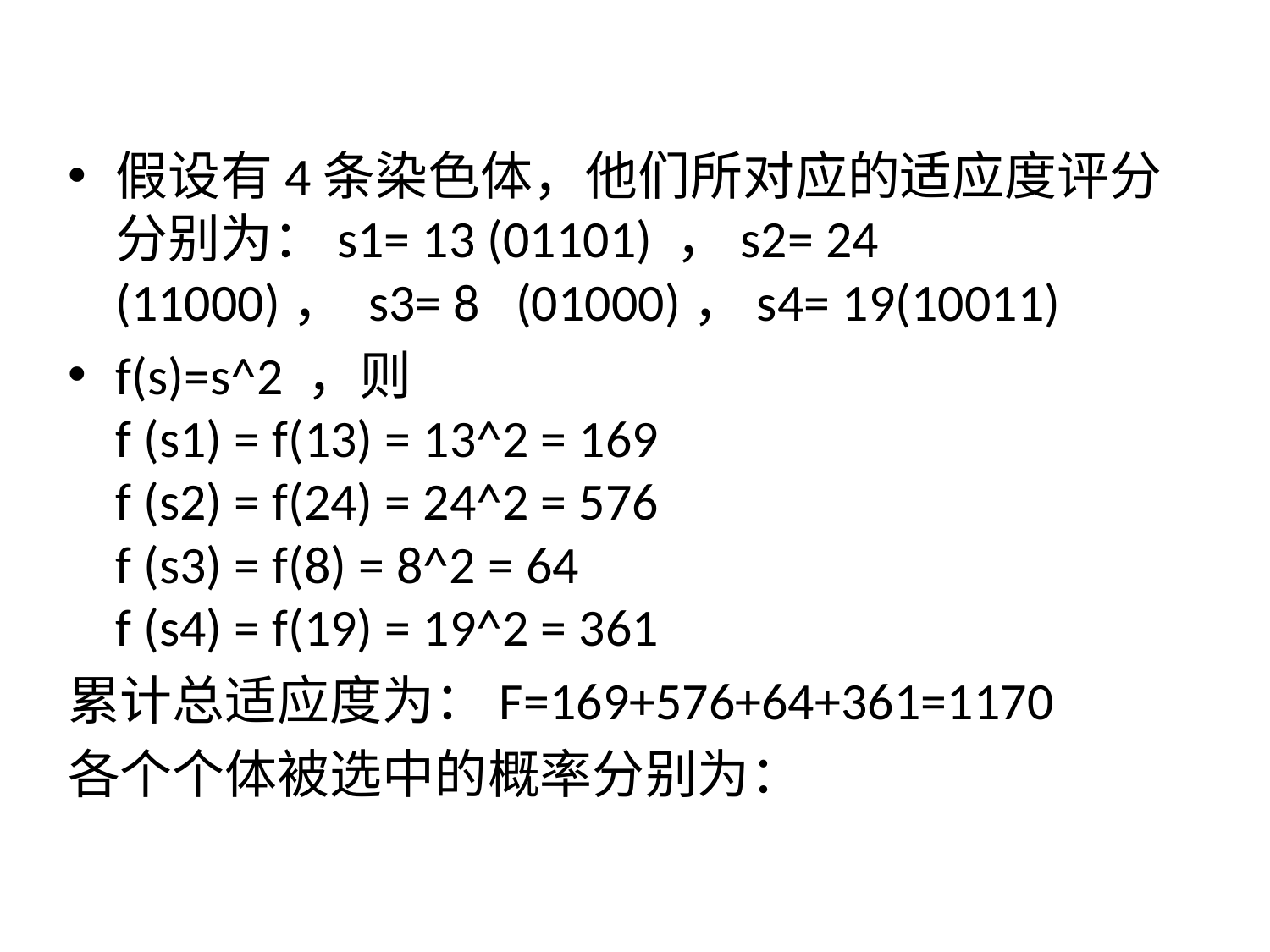

假设有4条染色体，他们所对应的适应度评分分别为：s1= 13 (01101) ，s2= 24 (11000)， s3= 8   (01000)，s4= 19(10011)
f(s)=s^2 ，则
f (s1) = f(13) = 13^2 = 169
f (s2) = f(24) = 24^2 = 576
f (s3) = f(8) = 8^2 = 64
f (s4) = f(19) = 19^2 = 361
累计总适应度为：F=169+576+64+361=1170
各个个体被选中的概率分别为：